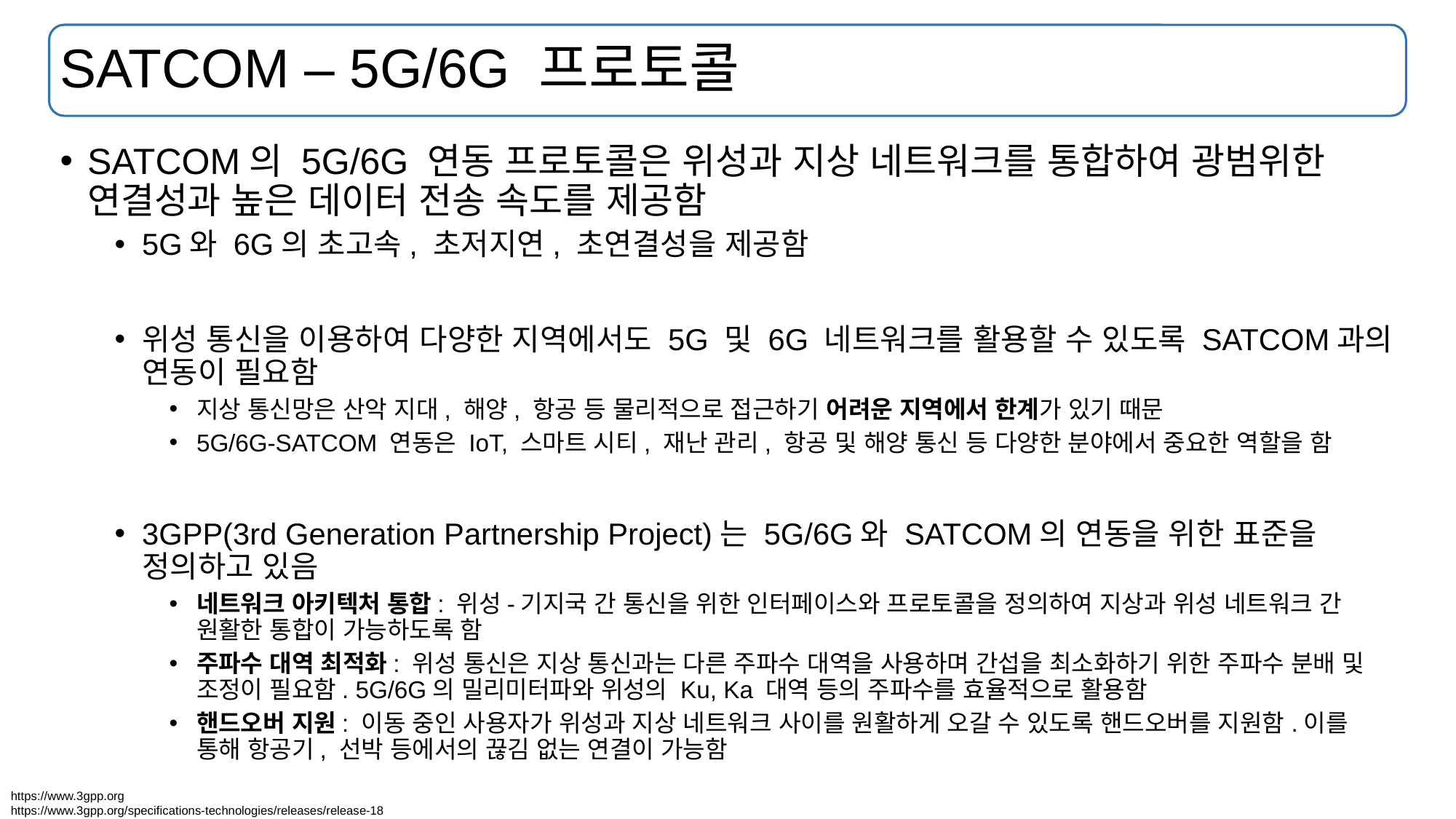

# SATCOM – 5G/6G 프로토콜
SATCOM의 5G/6G 연동 프로토콜은 위성과 지상 네트워크를 통합하여 광범위한 연결성과 높은 데이터 전송 속도를 제공함
5G와 6G의 초고속, 초저지연, 초연결성을 제공함

위성 통신을 이용하여 다양한 지역에서도 5G 및 6G 네트워크를 활용할 수 있도록 SATCOM과의 연동이 필요함
지상 통신망은 산악 지대, 해양, 항공 등 물리적으로 접근하기 어려운 지역에서 한계가 있기 때문
5G/6G-SATCOM 연동은 IoT, 스마트 시티, 재난 관리, 항공 및 해양 통신 등 다양한 분야에서 중요한 역할을 함

3GPP(3rd Generation Partnership Project)는 5G/6G와 SATCOM의 연동을 위한 표준을 정의하고 있음
네트워크 아키텍처 통합: 위성-기지국 간 통신을 위한 인터페이스와 프로토콜을 정의하여 지상과 위성 네트워크 간 원활한 통합이 가능하도록 함
주파수 대역 최적화: 위성 통신은 지상 통신과는 다른 주파수 대역을 사용하며 간섭을 최소화하기 위한 주파수 분배 및 조정이 필요함. 5G/6G의 밀리미터파와 위성의 Ku, Ka 대역 등의 주파수를 효율적으로 활용함
핸드오버 지원: 이동 중인 사용자가 위성과 지상 네트워크 사이를 원활하게 오갈 수 있도록 핸드오버를 지원함.이를 통해 항공기, 선박 등에서의 끊김 없는 연결이 가능함

https://www.3gpp.org
https://www.3gpp.org/specifications-technologies/releases/release-18